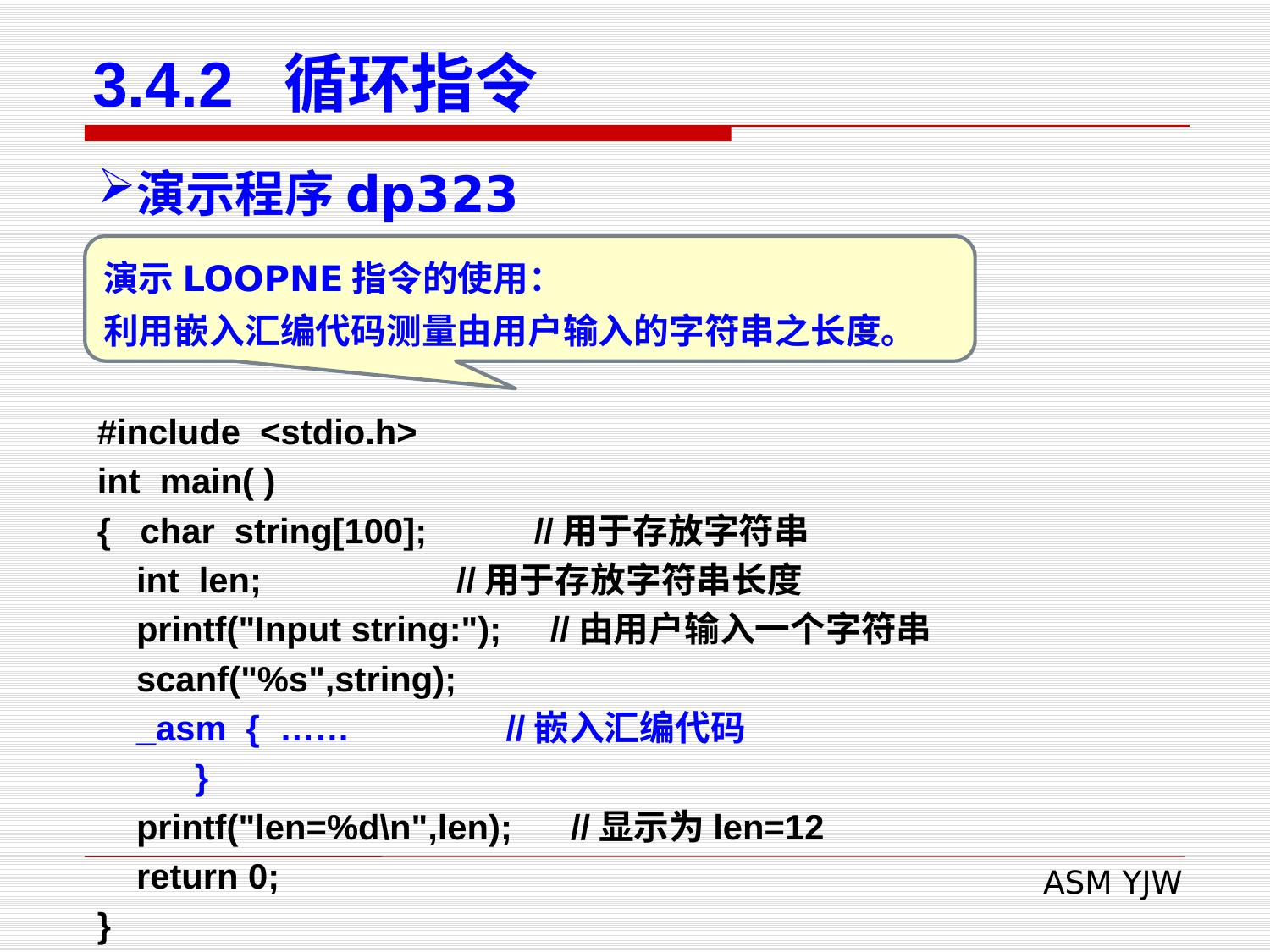

# 3.4.2  循环指令
演示程序dp323
演示LOOPNE指令的使用：
利用嵌入汇编代码测量由用户输入的字符串之长度。
#include  <stdio.h>
int  main( )
{   char  string[100];           //用于存放字符串
    int  len;                    //用于存放字符串长度
    printf("Input string:");     //由用户输入一个字符串
    scanf("%s",string);
    _asm  {  ……                //嵌入汇编代码
          }
    printf("len=%d\n",len);      //显示为len=12
    return 0;
}